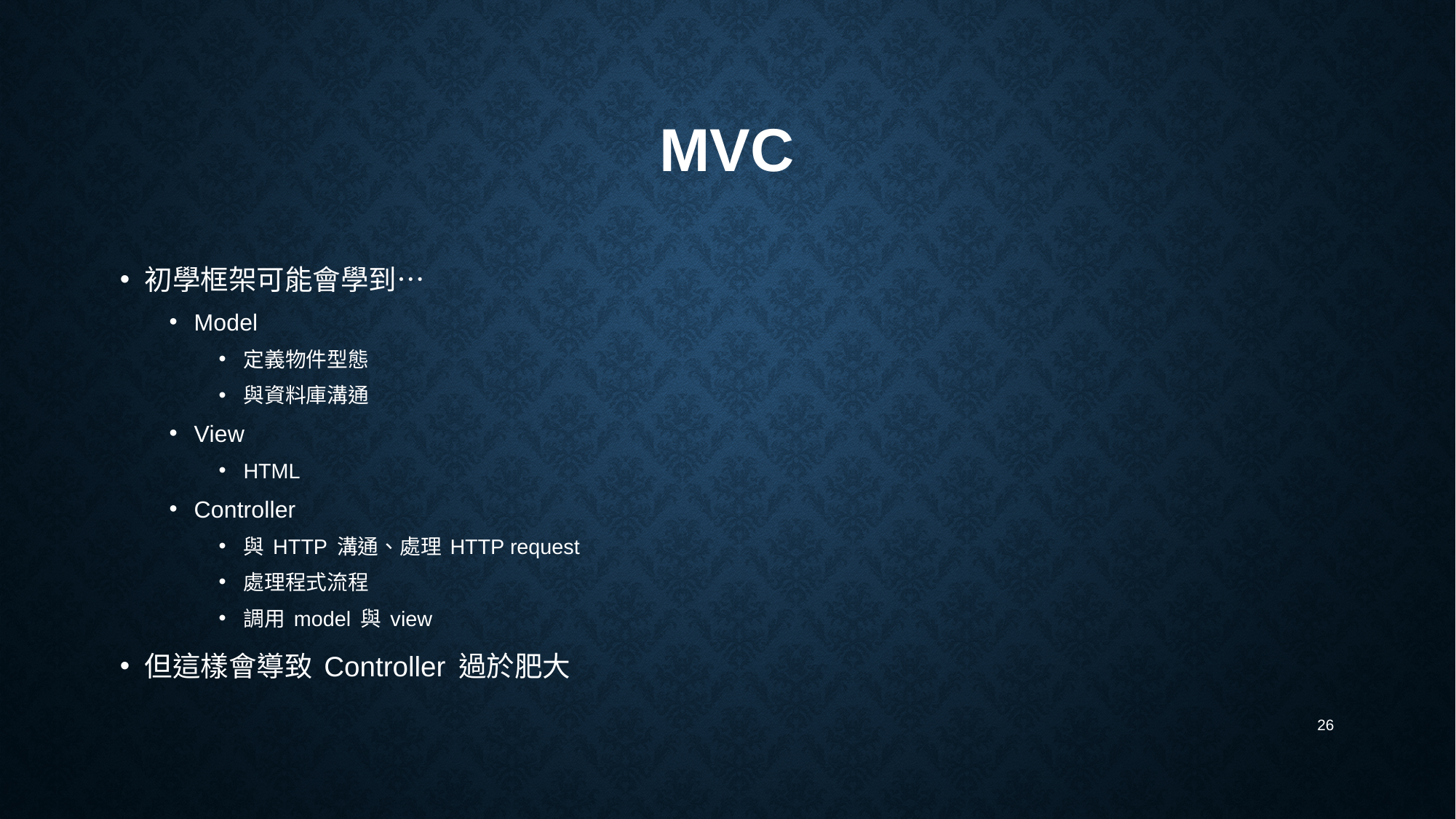

# MVC
初學框架可能會學到…
Model
定義物件型態
與資料庫溝通
View
HTML
Controller
與 HTTP 溝通、處理 HTTP request
處理程式流程
調用 model 與 view
但這樣會導致 Controller 過於肥大
26